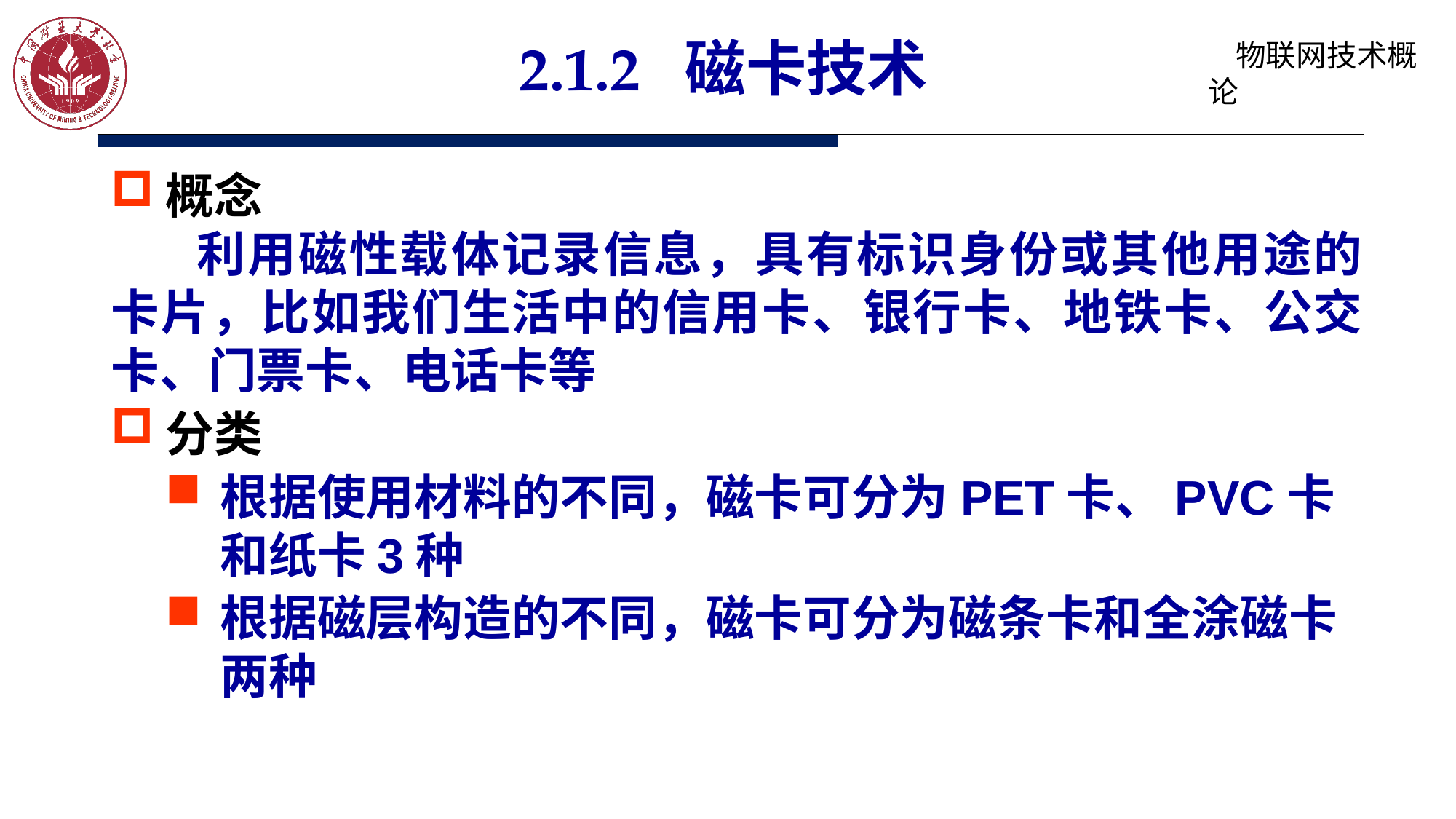

# 2.1.2  磁卡技术
概念
利用磁性载体记录信息，具有标识身份或其他用途的卡片，比如我们生活中的信用卡、银行卡、地铁卡、公交卡、门票卡、电话卡等
分类
根据使用材料的不同，磁卡可分为PET卡、PVC卡和纸卡3种
根据磁层构造的不同，磁卡可分为磁条卡和全涂磁卡两种